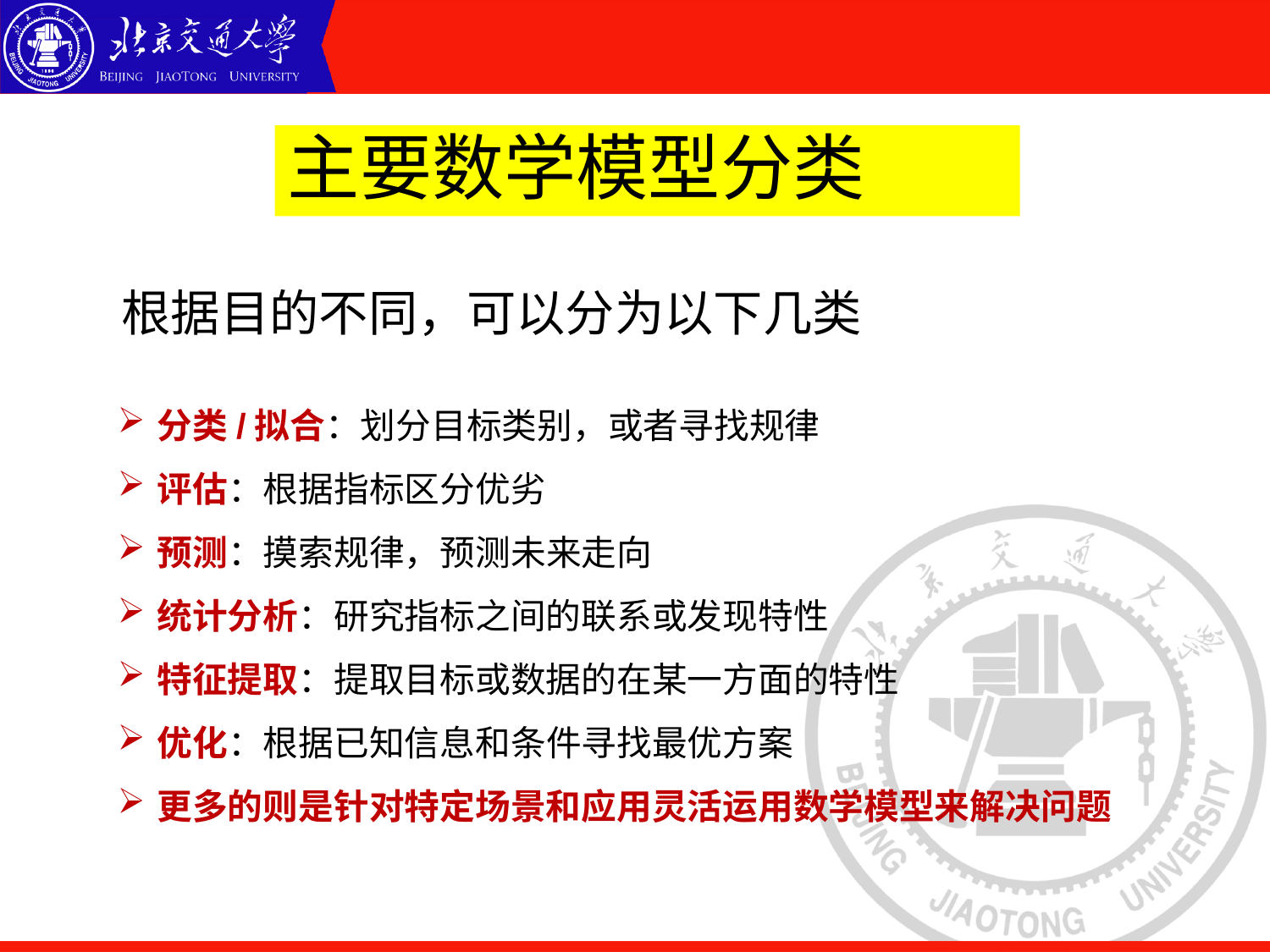

# 主要数学模型分类

根据目的不同，可以分为以下几类
分类/拟合：划分目标类别，或者寻找规律
评估：根据指标区分优劣
预测：摸索规律，预测未来走向
统计分析：研究指标之间的联系或发现特性
特征提取：提取目标或数据的在某一方面的特性
优化：根据已知信息和条件寻找最优方案
更多的则是针对特定场景和应用灵活运用数学模型来解决问题